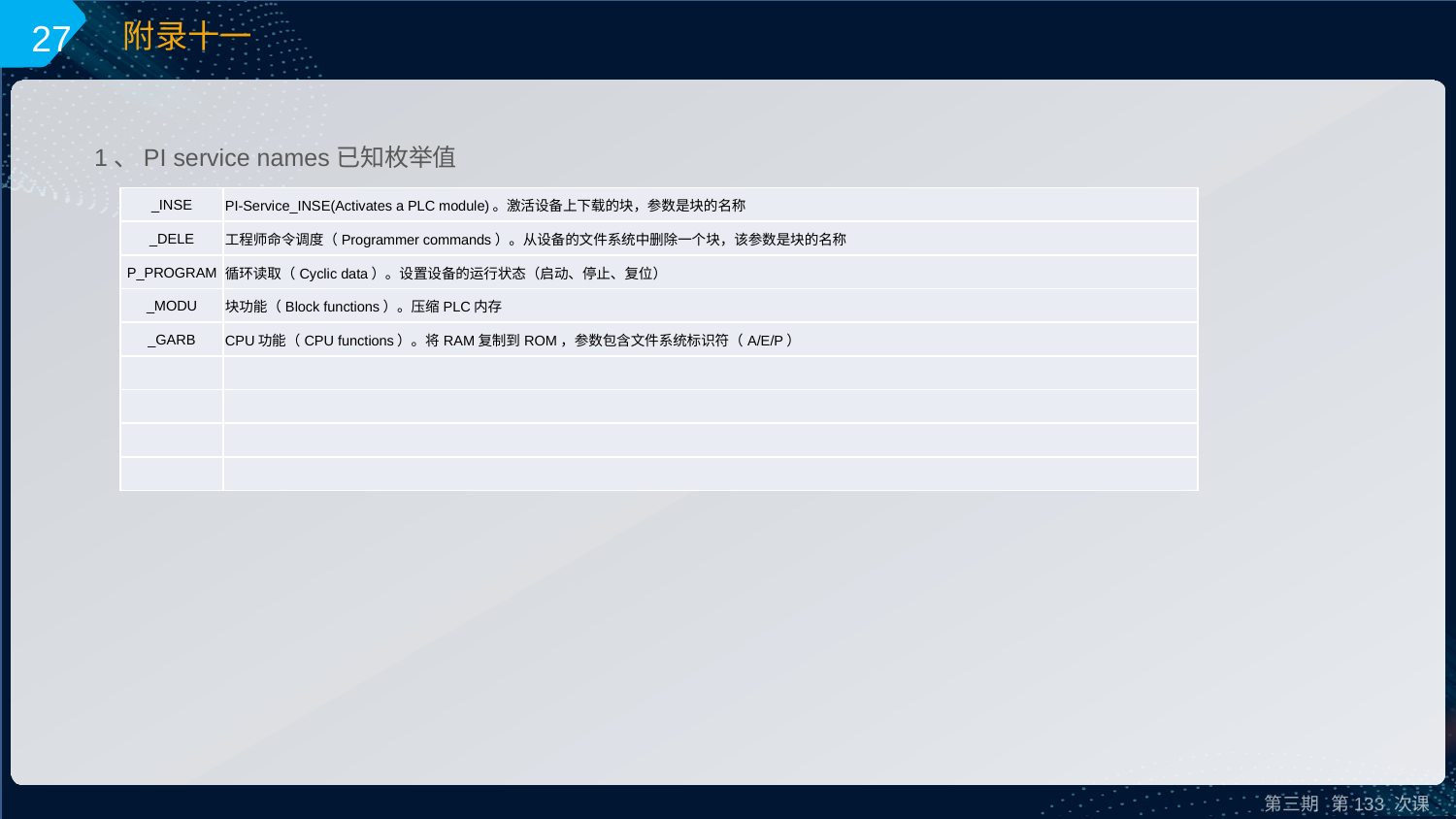

27
附录十一
1、PI service names已知枚举值
| \_INSE | PI-Service\_INSE(Activates a PLC module)。激活设备上下载的块，参数是块的名称 |
| --- | --- |
| \_DELE | 工程师命令调度（Programmer commands）。从设备的文件系统中删除一个块，该参数是块的名称 |
| P\_PROGRAM | 循环读取（Cyclic data）。设置设备的运行状态（启动、停止、复位） |
| \_MODU | 块功能（Block functions）。压缩PLC内存 |
| \_GARB | CPU功能（CPU functions）。将RAM复制到ROM，参数包含文件系统标识符（A/E/P） |
|  |  |
|  |  |
|  |  |
|  |  |